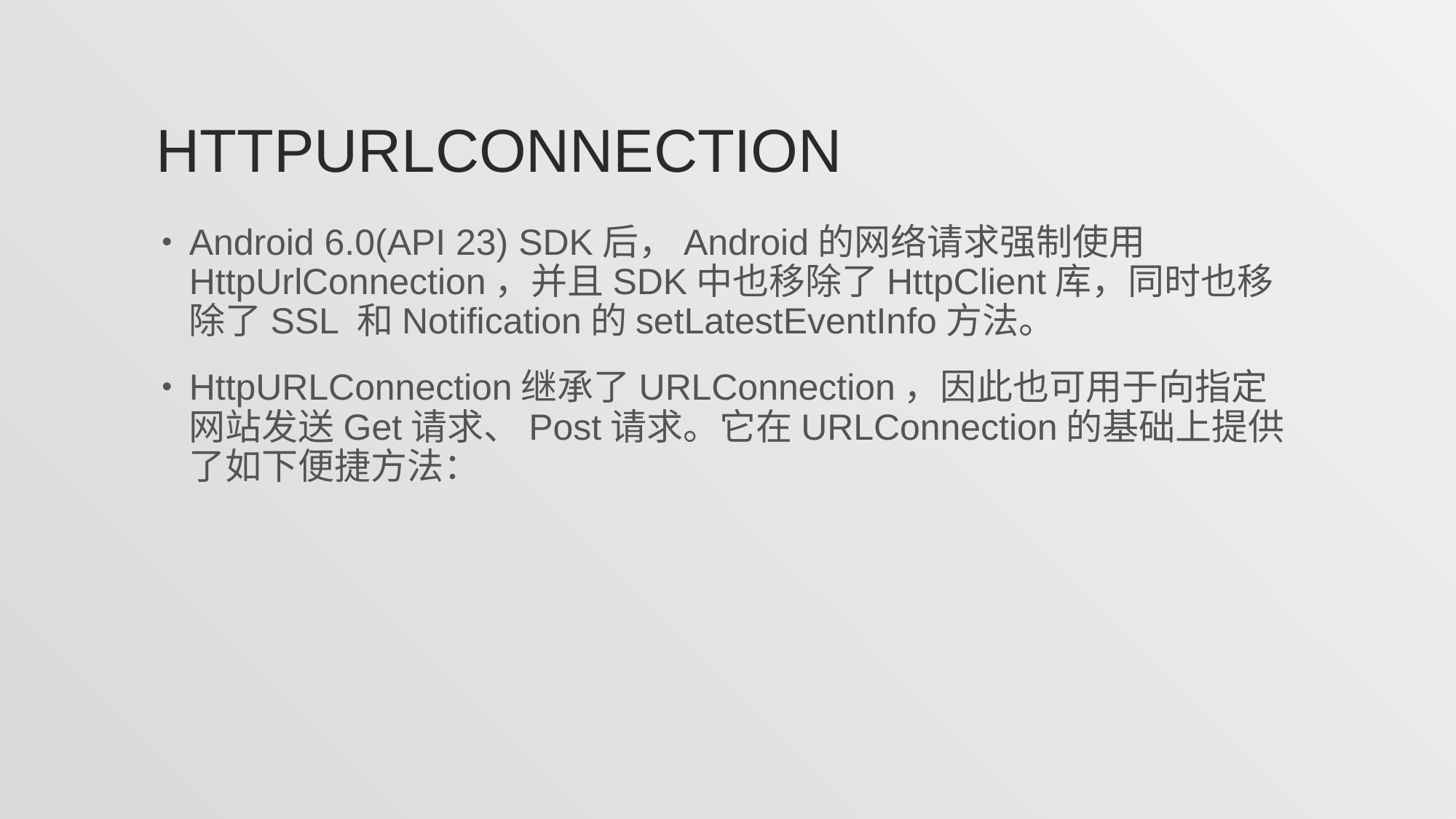

# httpURlconnecTION
Android 6.0(API 23) SDK后，Android的网络请求强制使用HttpUrlConnection，并且SDK中也移除了HttpClient库，同时也移除了SSL 和Notification的setLatestEventInfo方法。
HttpURLConnection继承了URLConnection，因此也可用于向指定网站发送Get请求、Post请求。它在URLConnection的基础上提供了如下便捷方法：